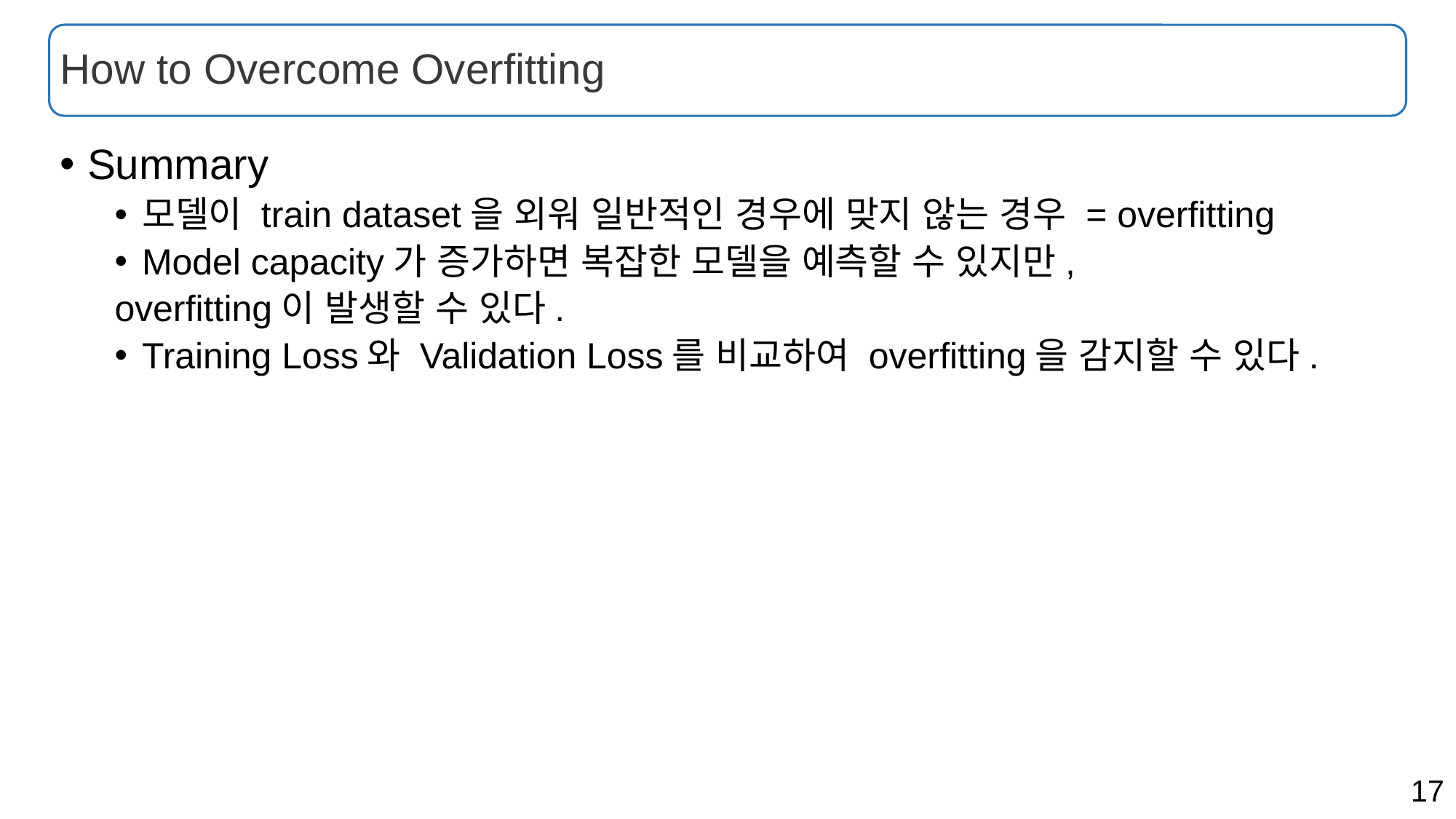

# How to Overcome Overfitting
Summary
모델이 train dataset을 외워 일반적인 경우에 맞지 않는 경우 = overfitting
Model capacity가 증가하면 복잡한 모델을 예측할 수 있지만,
overfitting이 발생할 수 있다.
Training Loss와 Validation Loss를 비교하여 overfitting을 감지할 수 있다.